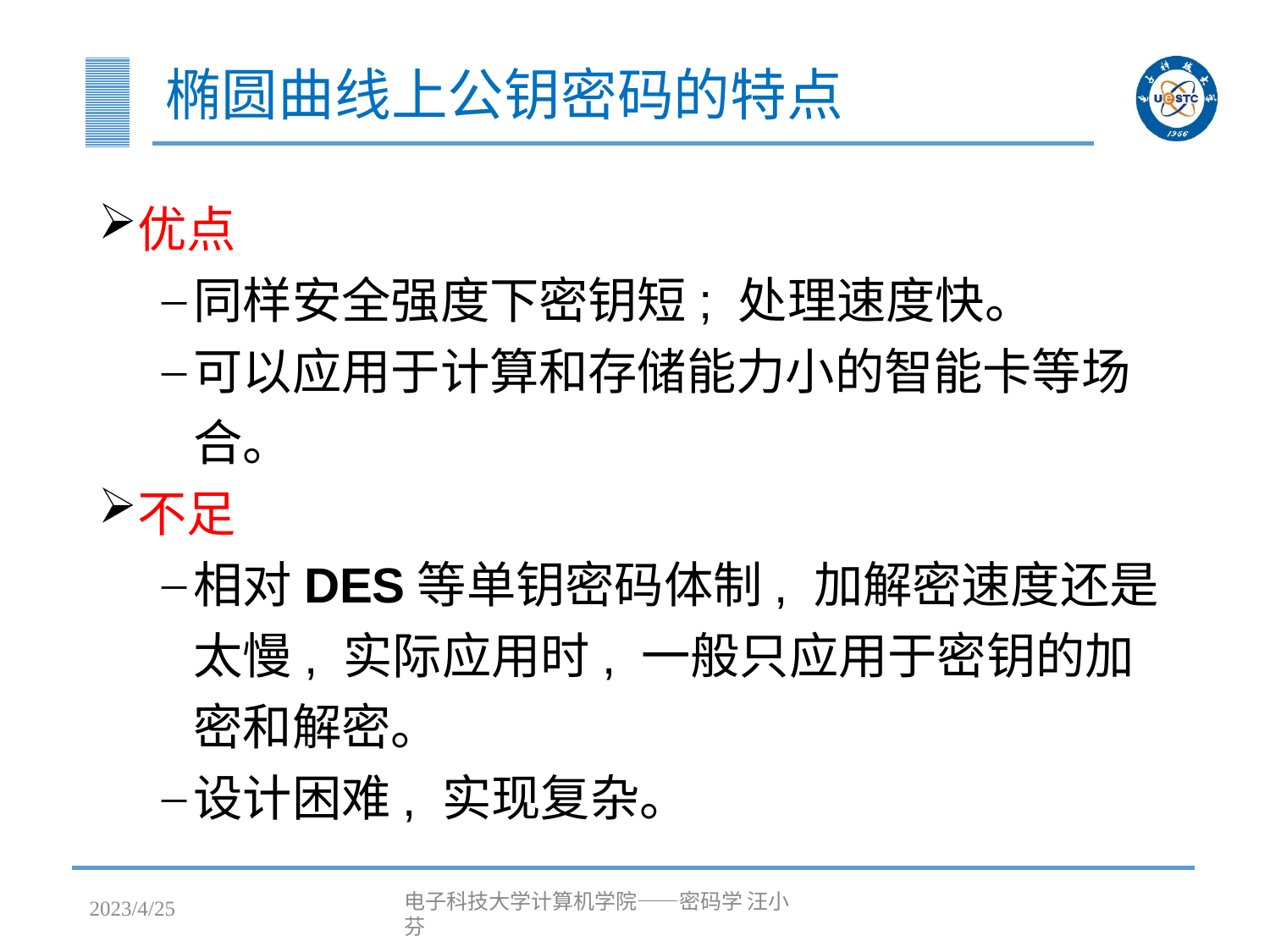

# 椭圆曲线上公钥密码的特点
优点
同样安全强度下密钥短; 处理速度快。
可以应用于计算和存储能力小的智能卡等场合。
不足
相对DES等单钥密码体制, 加解密速度还是太慢, 实际应用时, 一般只应用于密钥的加密和解密。
设计困难, 实现复杂。
2023/4/25
电子科技大学计算机学院——密码学 汪小芬